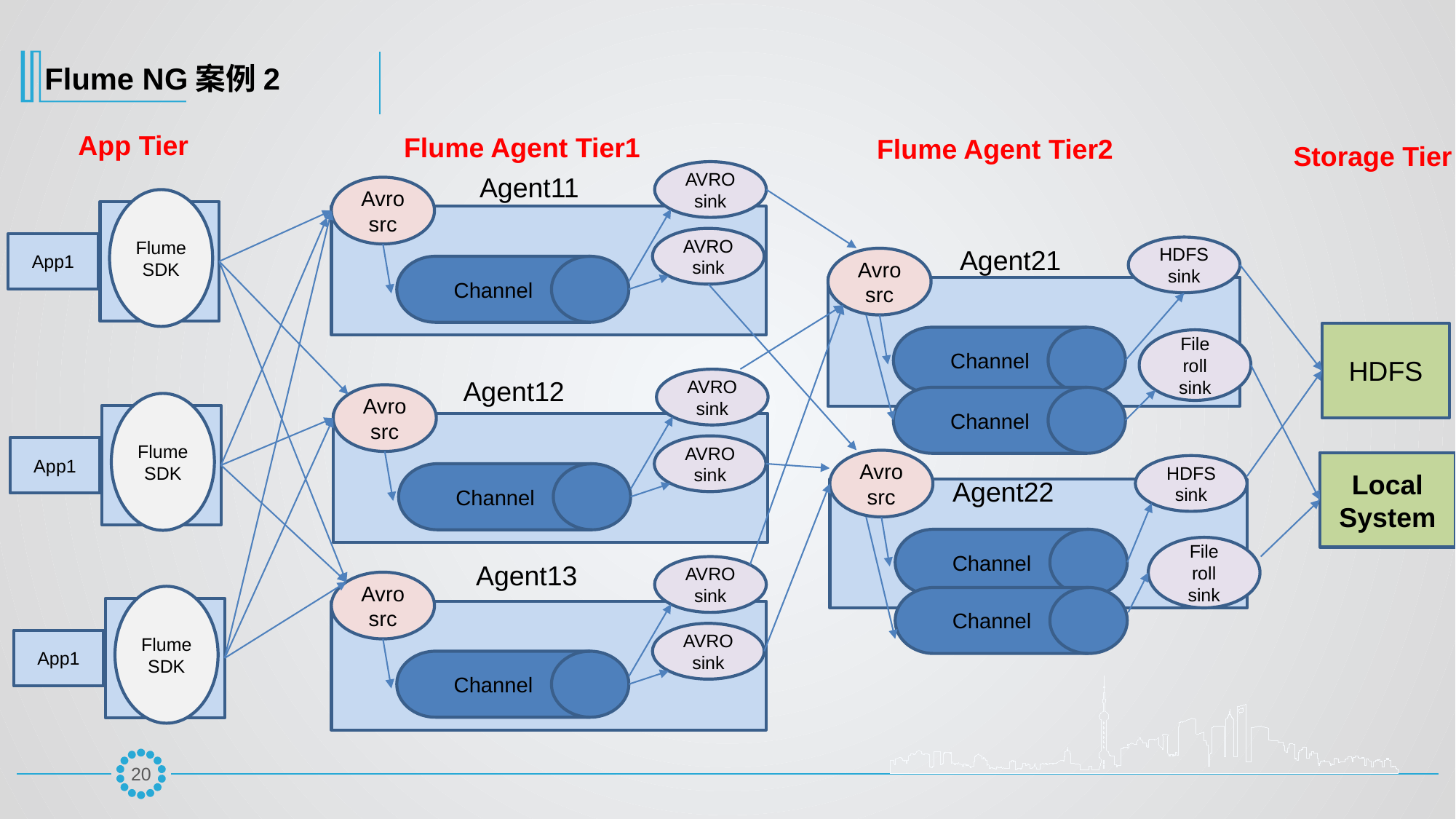

Flume NG案例2
App Tier
Flume Agent Tier1
Flume Agent Tier2
Storage Tier
AVRO
sink
Agent11
Avro
src
Flume
SDK

AVRO
sink
App1
HDFS
sink
Agent21
Avro
src
Channel

HDFS
Channel
File roll sink
Agent12
AVRO
sink
Avro
src
Channel
Flume
SDK

AVRO
sink
App1
Avro
src
Local
System
HDFS
sink
Channel
Agent22

Channel
File roll sink
Agent13
AVRO
sink
Avro
src
Flume
SDK
Channel

AVRO
sink
App1
Channel
20